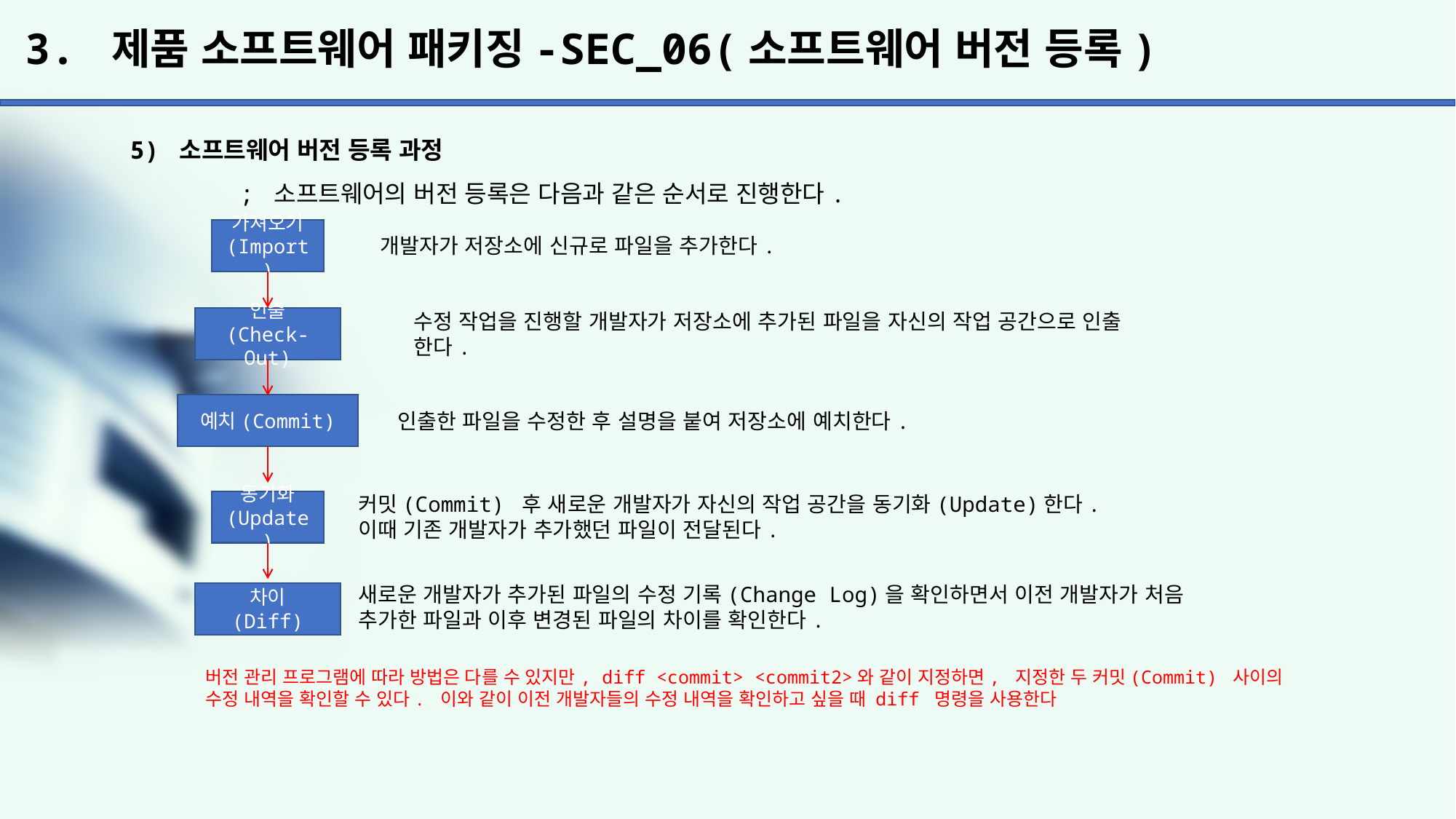

# 3. 제품 소프트웨어 패키징-SEC_06(소프트웨어 버전 등록)
5) 소프트웨어 버전 등록 과정
	; 소프트웨어의 버전 등록은 다음과 같은 순서로 진행한다.

가져오기
(Import)
개발자가 저장소에 신규로 파일을 추가한다.
수정 작업을 진행할 개발자가 저장소에 추가된 파일을 자신의 작업 공간으로 인출
한다.
인출
(Check-Out)
예치(Commit)
인출한 파일을 수정한 후 설명을 붙여 저장소에 예치한다.
커밋(Commit) 후 새로운 개발자가 자신의 작업 공간을 동기화(Update)한다.
이때 기존 개발자가 추가했던 파일이 전달된다.
동기화
(Update)
새로운 개발자가 추가된 파일의 수정 기록(Change Log)을 확인하면서 이전 개발자가 처음 추가한 파일과 이후 변경된 파일의 차이를 확인한다.
차이
(Diff)
버전 관리 프로그램에 따라 방법은 다를 수 있지만, diff <commit> <commit2>와 같이 지정하면, 지정한 두 커밋(Commit) 사이의 수정 내역을 확인할 수 있다. 이와 같이 이전 개발자들의 수정 내역을 확인하고 싶을 때 diff 명령을 사용한다